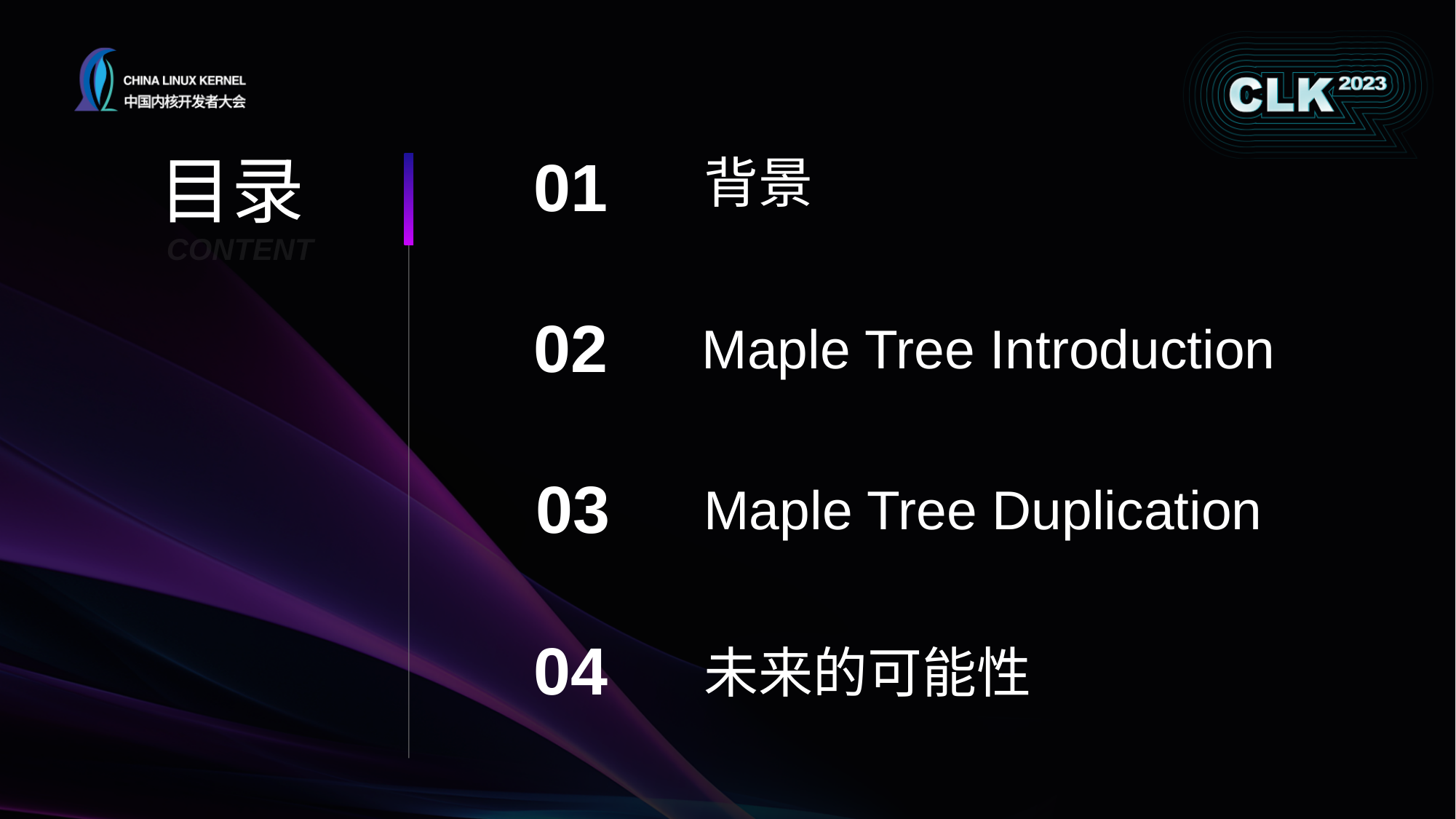

目录
01
背景

CONTENT
02
Maple Tree Introduction
03
Maple Tree Duplication
04
未来的可能性